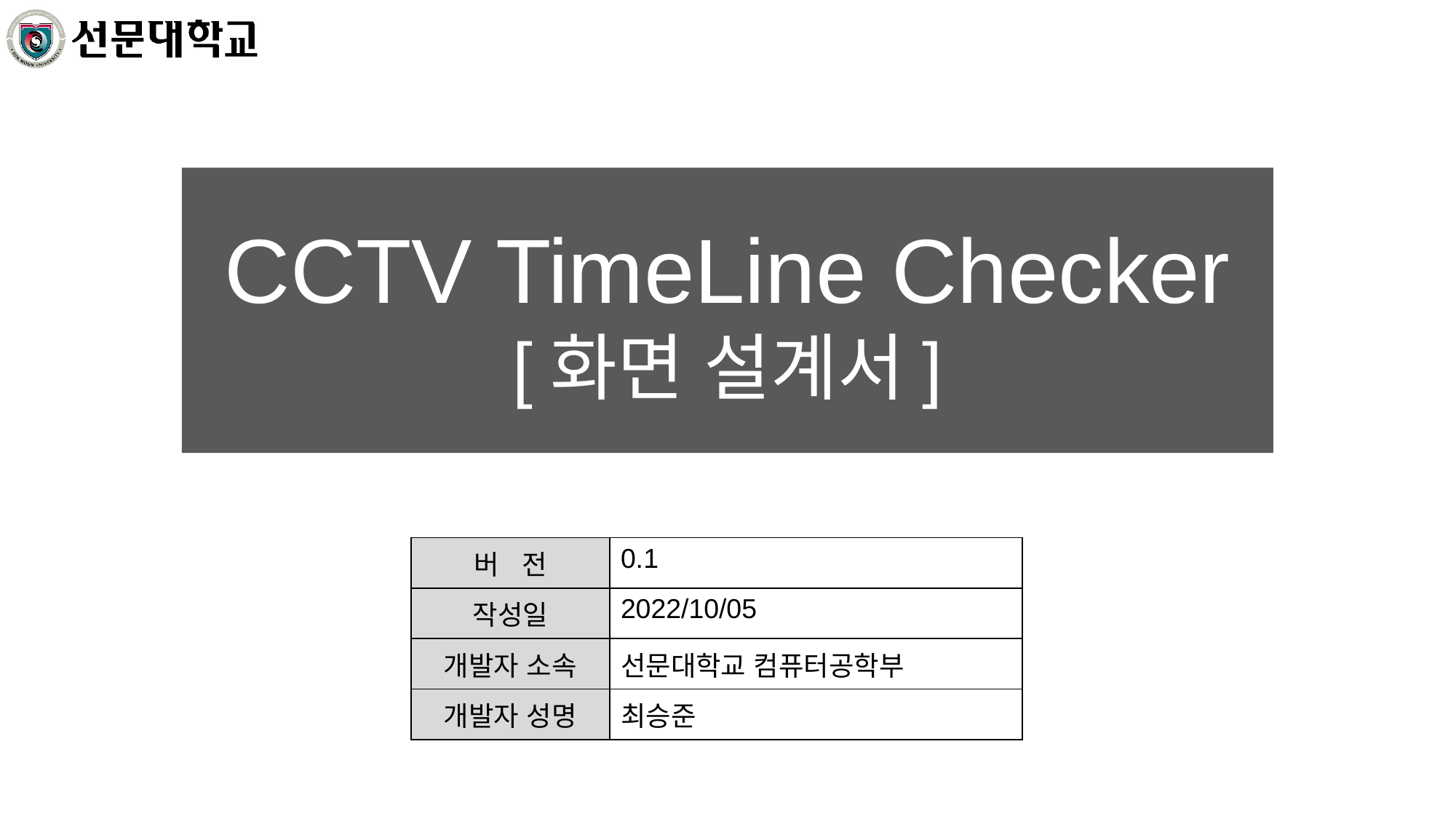

# CCTV TimeLine Checker [화면 설계서]
| 버 전 | 0.1 |
| --- | --- |
| 작성일 | 2022/10/05 |
| 개발자 소속 | 선문대학교 컴퓨터공학부 |
| 개발자 성명 | 최승준 |